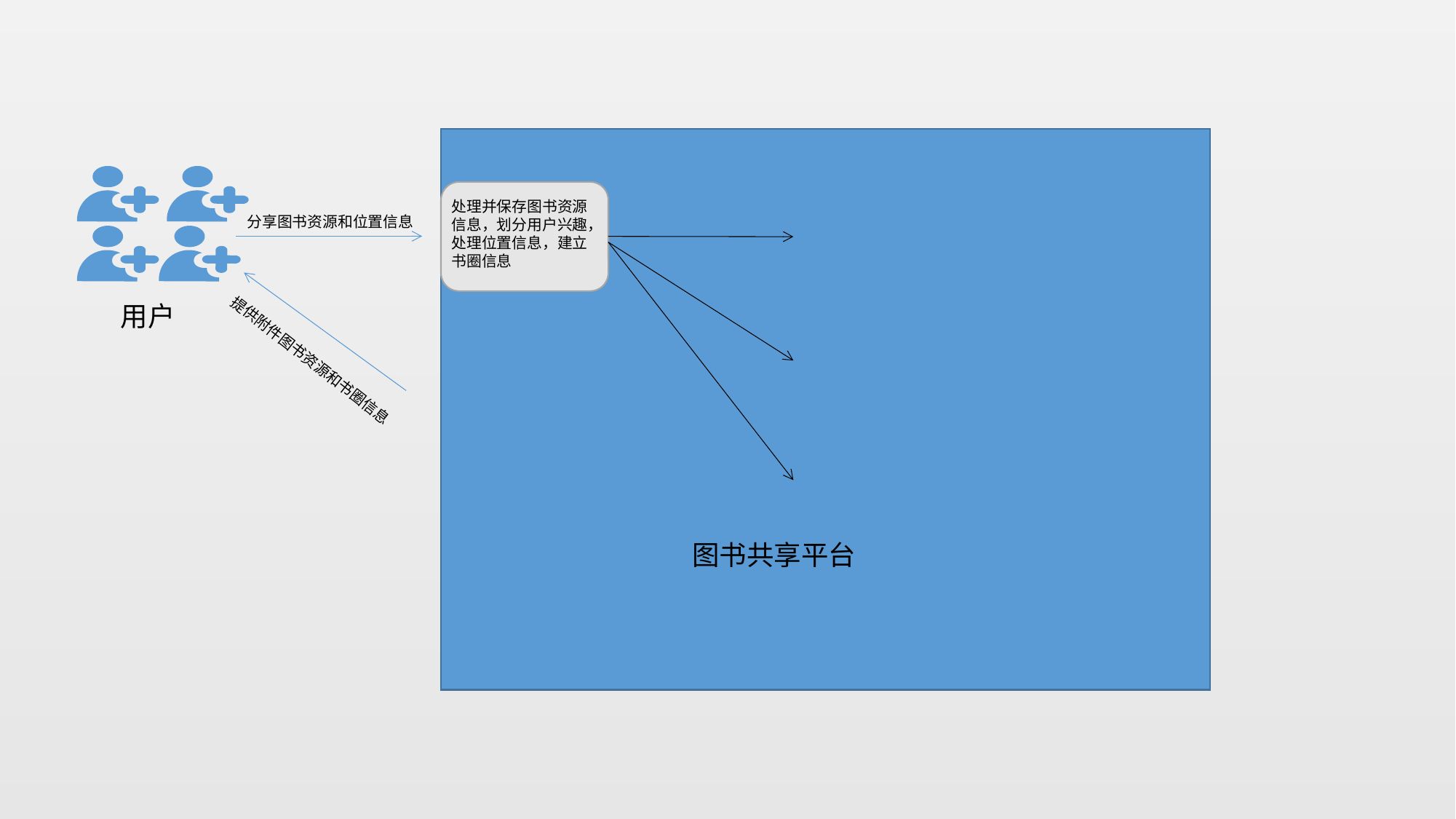

处理并保存图书资源信息，划分用户兴趣，处理位置信息，建立书圈信息

分享图书资源和位置信息

用户
提供附件图书资源和书圈信息

    图书共享平台